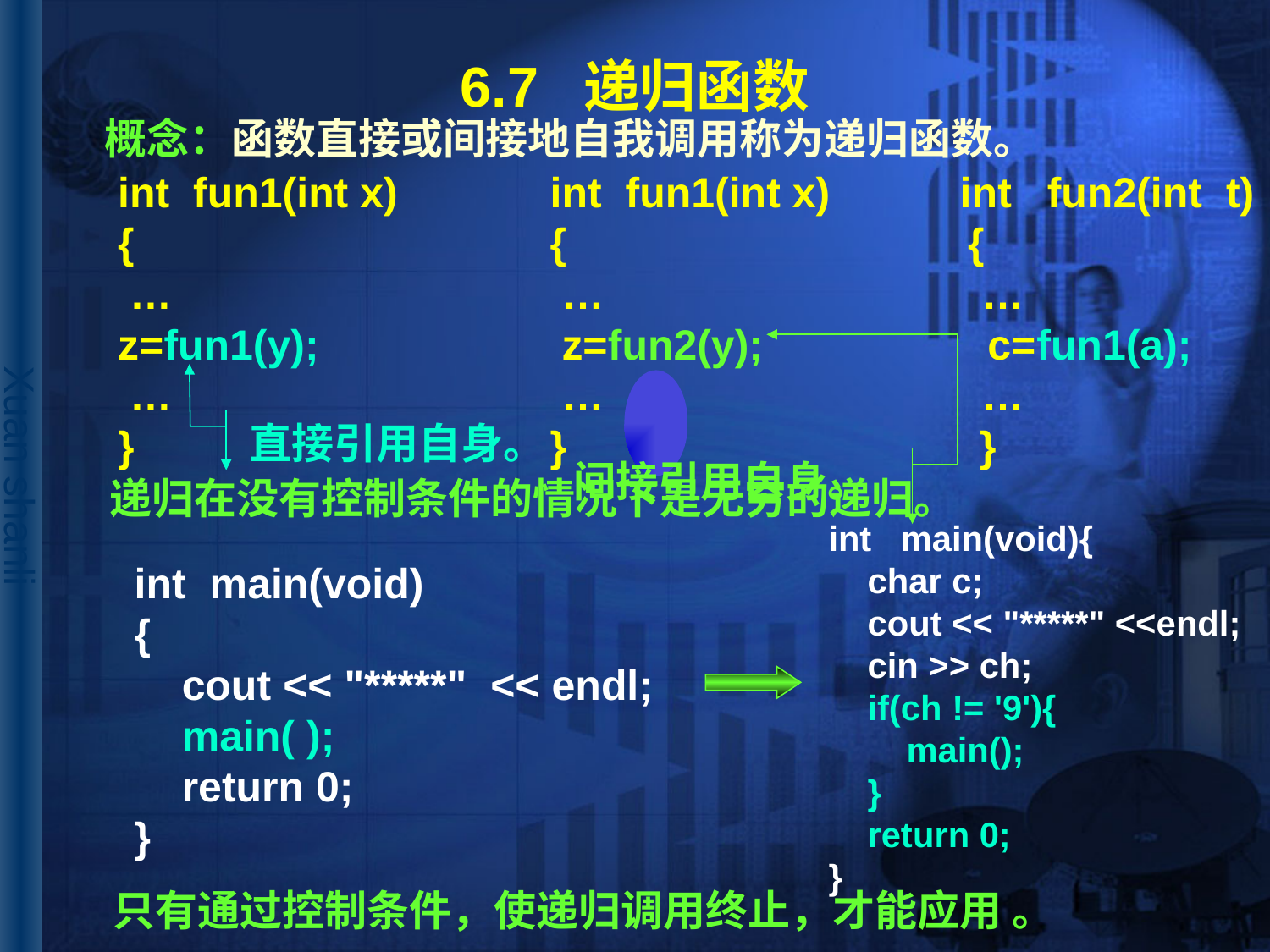

# 6.7  递归函数
       概念：函数直接或间接地自我调用称为递归函数。
int  fun1(int x)
{
 …
z=fun1(y);
 …
}
int  fun1(int x)           int   fun2(int  t)
{                                  {
 …                                …
 z=fun2(y);                   c=fun1(a);
 …                                …
}                                   }
直接引用自身。
间接引用自身。
递归在没有控制条件的情况下是无穷的递归。
int   main(void){
    char c;
    cout << "*****" <<endl;
    cin >> ch;
    if(ch != '9'){
        main();
    }
    return 0;
}
int  main(void)
{
    cout << "*****"  << endl;
    main( );
    return 0;
}

只有通过控制条件，使递归调用终止，才能应用 。